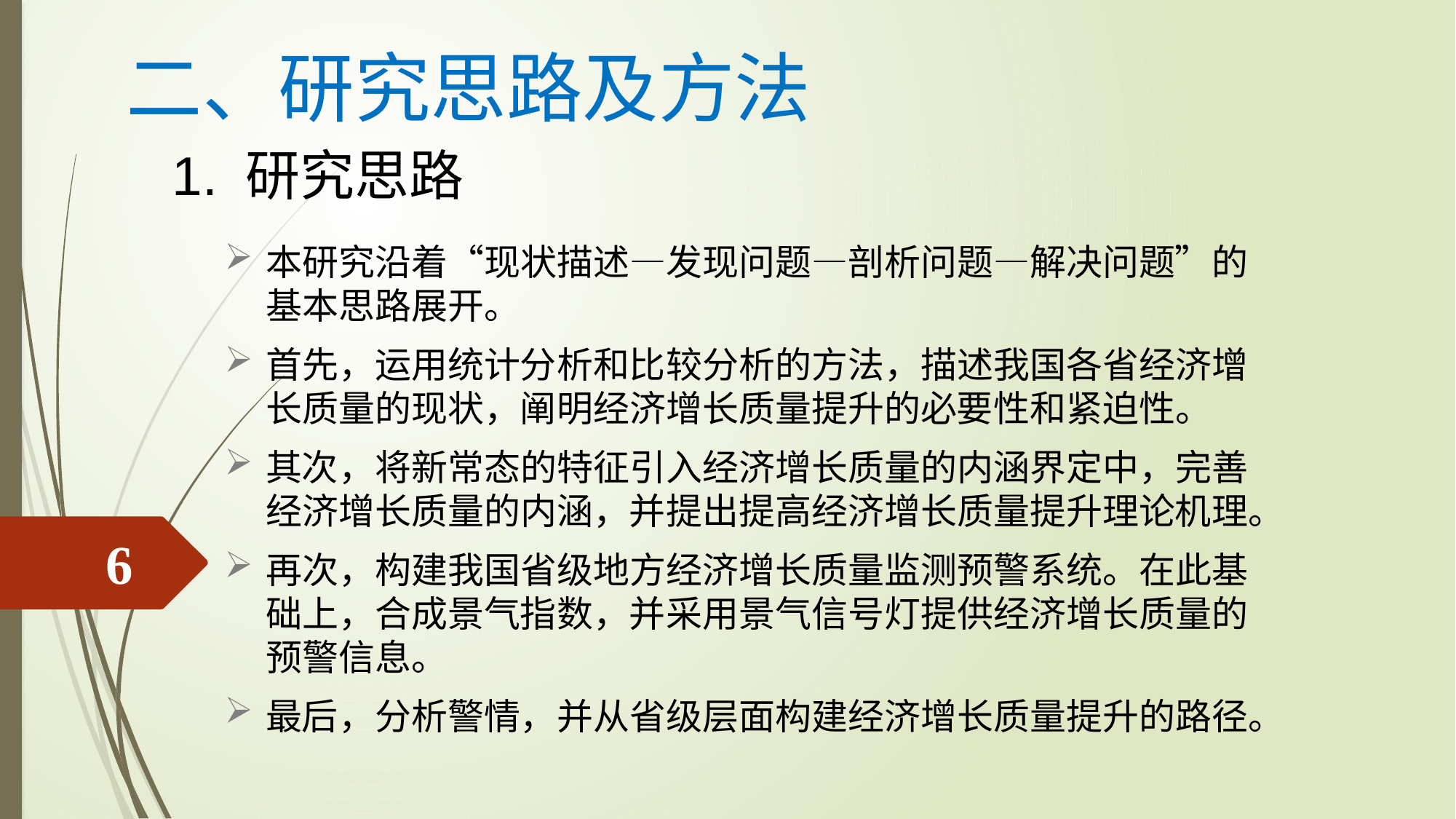

# 二、研究思路及方法
1. 研究思路

本研究沿着“现状描述—发现问题—剖析问题—解决问题”的基本思路展开。
首先，运用统计分析和比较分析的方法，描述我国各省经济增长质量的现状，阐明经济增长质量提升的必要性和紧迫性。
其次，将新常态的特征引入经济增长质量的内涵界定中，完善经济增长质量的内涵，并提出提高经济增长质量提升理论机理。
再次，构建我国省级地方经济增长质量监测预警系统。在此基础上，合成景气指数，并采用景气信号灯提供经济增长质量的预警信息。
最后，分析警情，并从省级层面构建经济增长质量提升的路径。
6